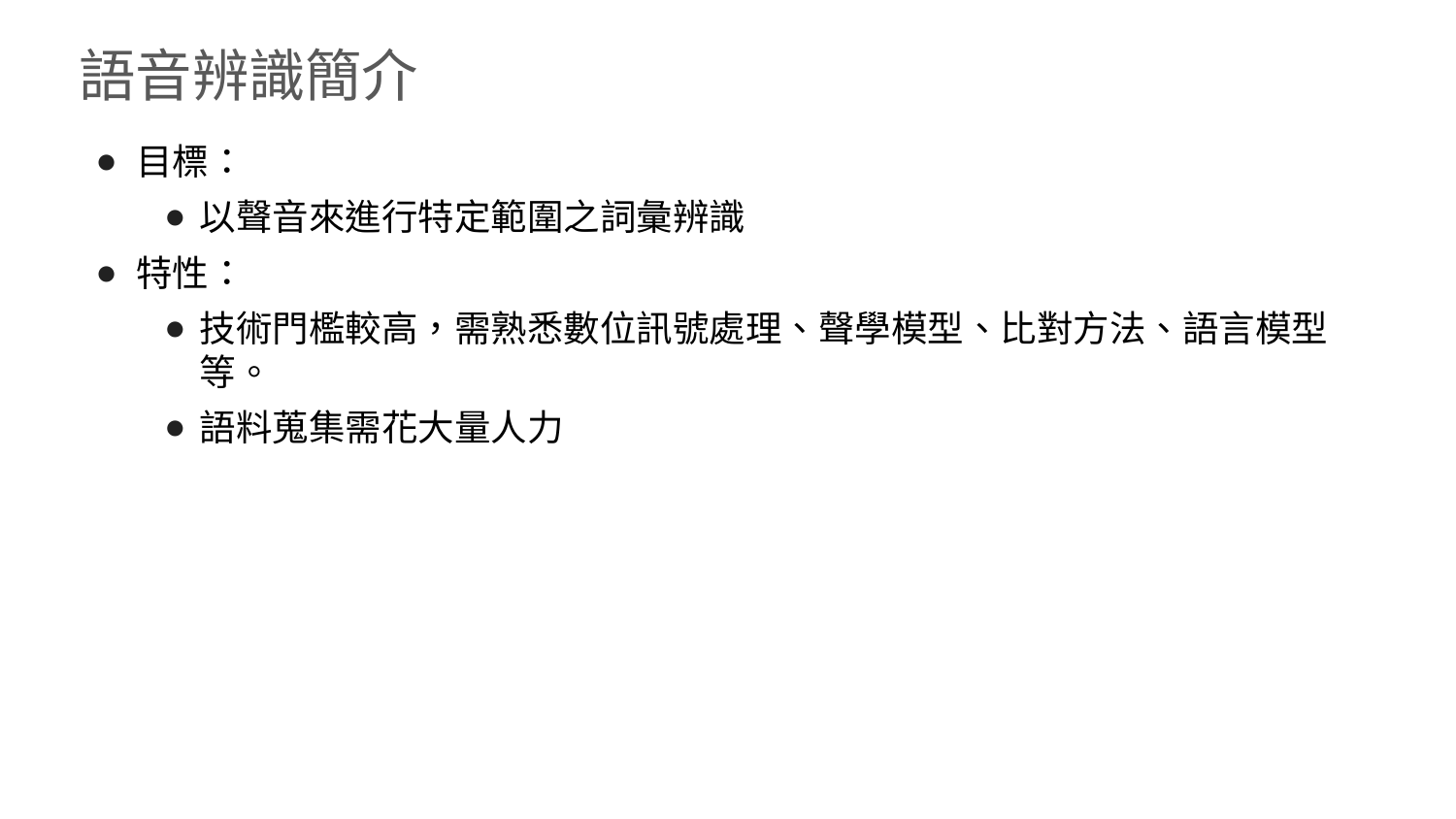

# 語音辨識簡介
目標：
以聲音來進行特定範圍之詞彙辨識
特性：
技術門檻較高，需熟悉數位訊號處理、聲學模型、比對方法、語言模型等。
語料蒐集需花大量人力